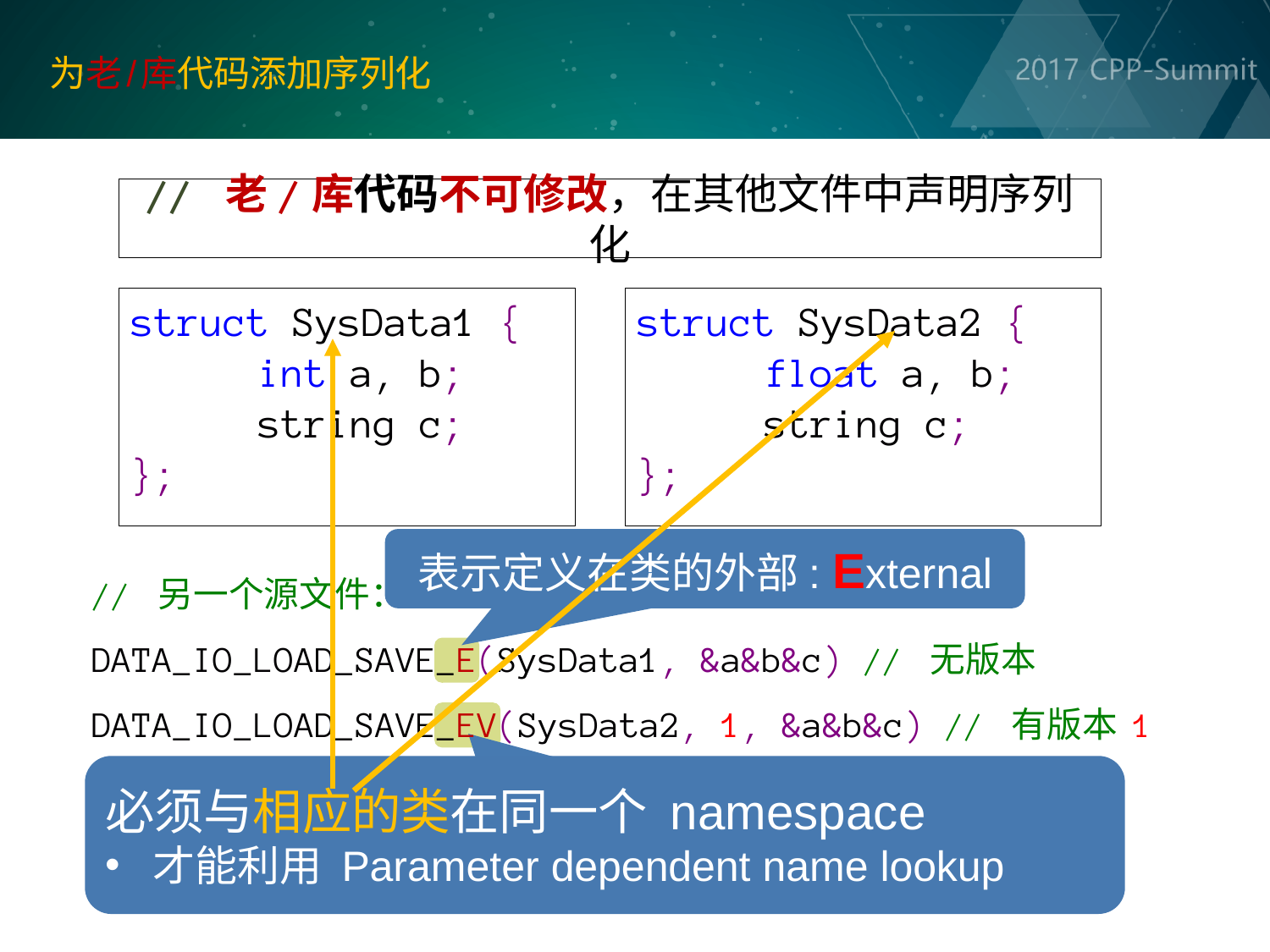

# 为老/库代码添加序列化
// 老/库代码不可修改，在其他文件中声明序列化

struct SysData1 {
	int a, b;
	string c;
};
struct SysData2 {
	float a, b;
	string c;
};
表示定义在类的外部: External

// 另一个源文件：
DATA_IO_LOAD_SAVE_E(SysData1, &a&b&c) // 无版本
DATA_IO_LOAD_SAVE_EV(SysData2, 1, &a&b&c) // 有版本 1

外部，且带版本
必须与相应的类在同一个 namespace
才能利用 Parameter dependent name lookup